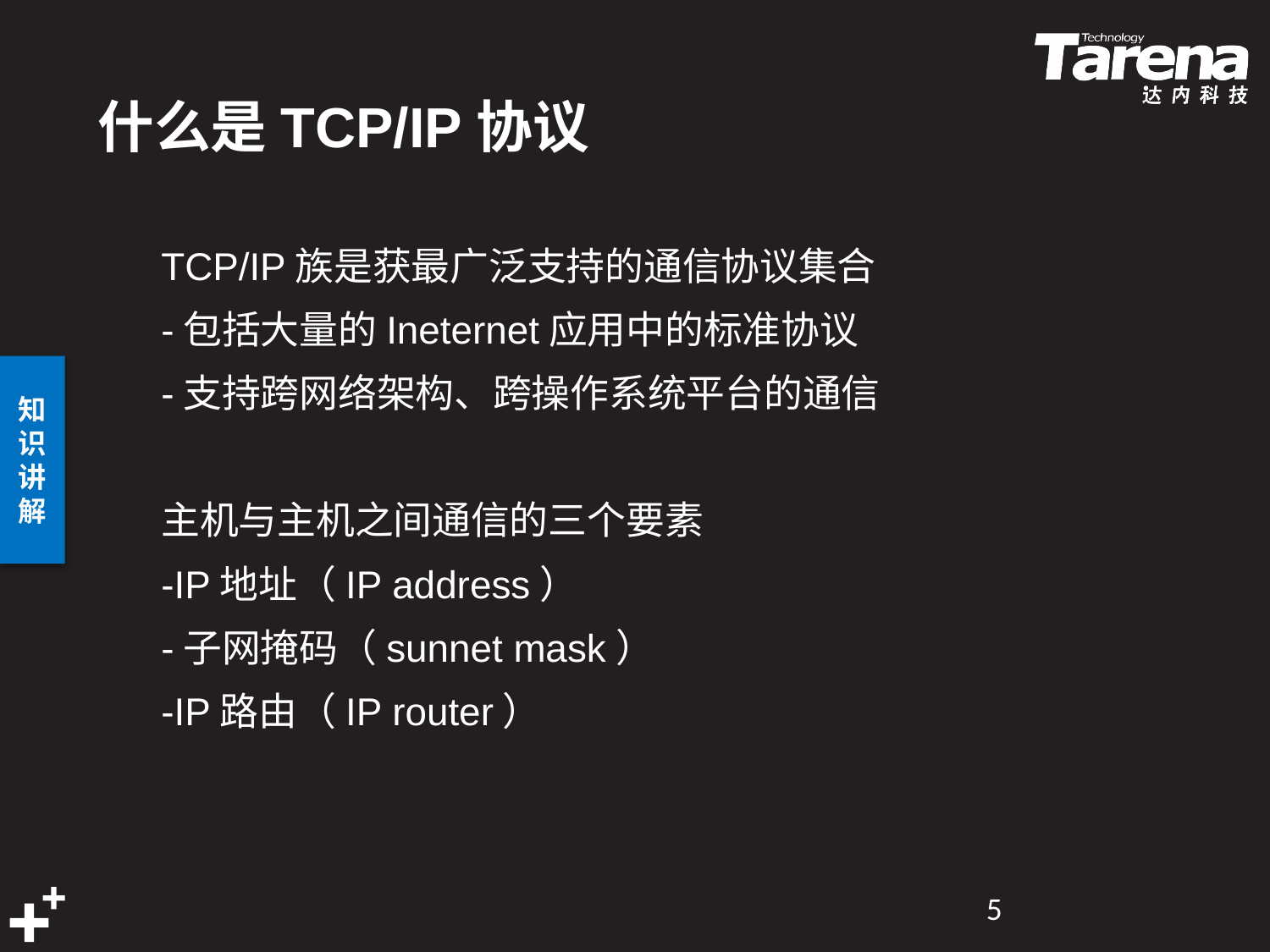

# 什么是TCP/IP协议
TCP/IP族是获最广泛支持的通信协议集合
-包括大量的Ineternet应用中的标准协议
-支持跨网络架构、跨操作系统平台的通信

主机与主机之间通信的三个要素
-IP地址（IP address）
-子网掩码（sunnet mask）
-IP路由（IP router）
5